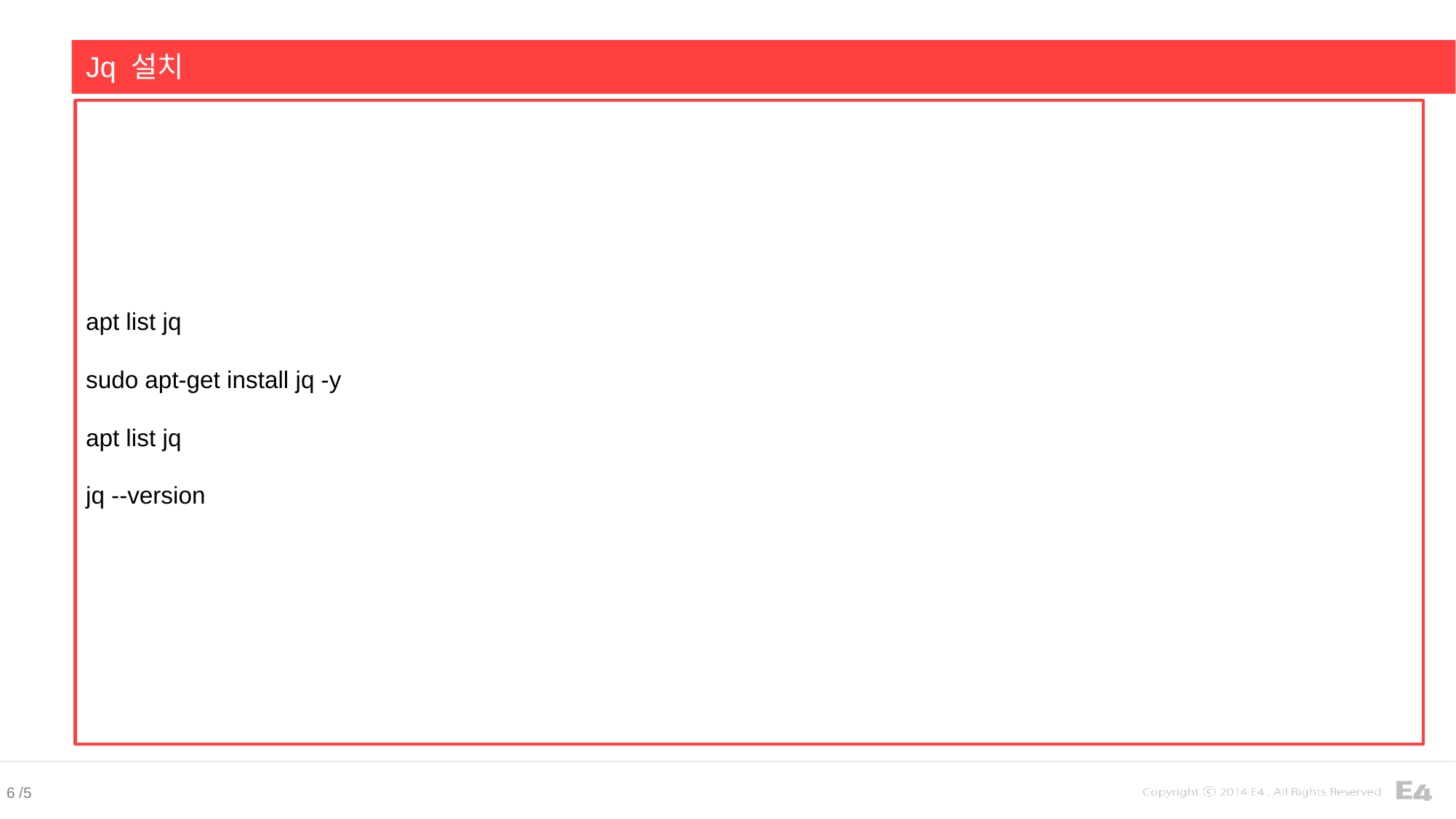

Jq 설치
apt list jq

sudo apt-get install jq -y

apt list jq

jq --version